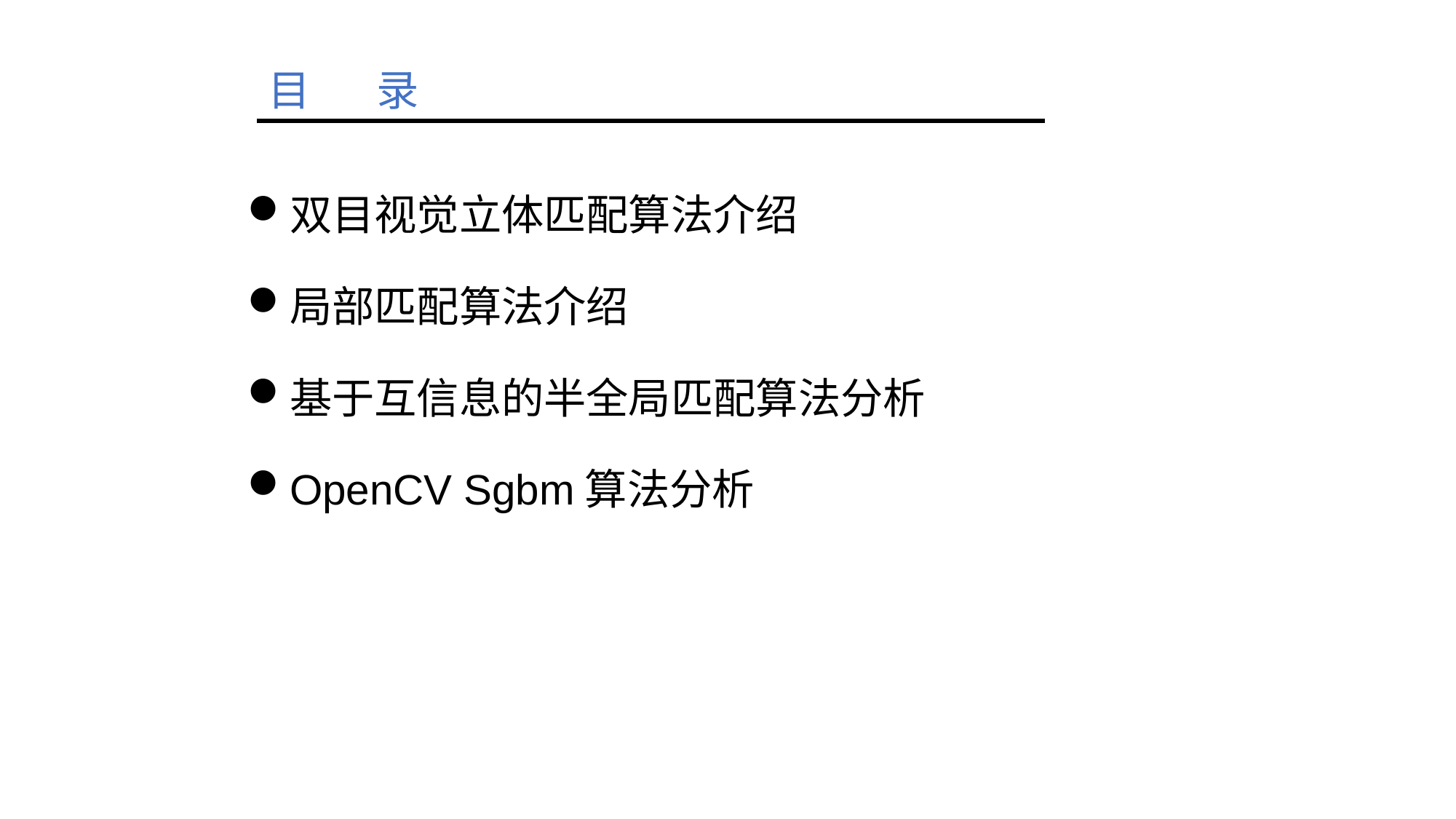

# 目       录
双目视觉立体匹配算法介绍
局部匹配算法介绍
基于互信息的半全局匹配算法分析
OpenCV Sgbm算法分析